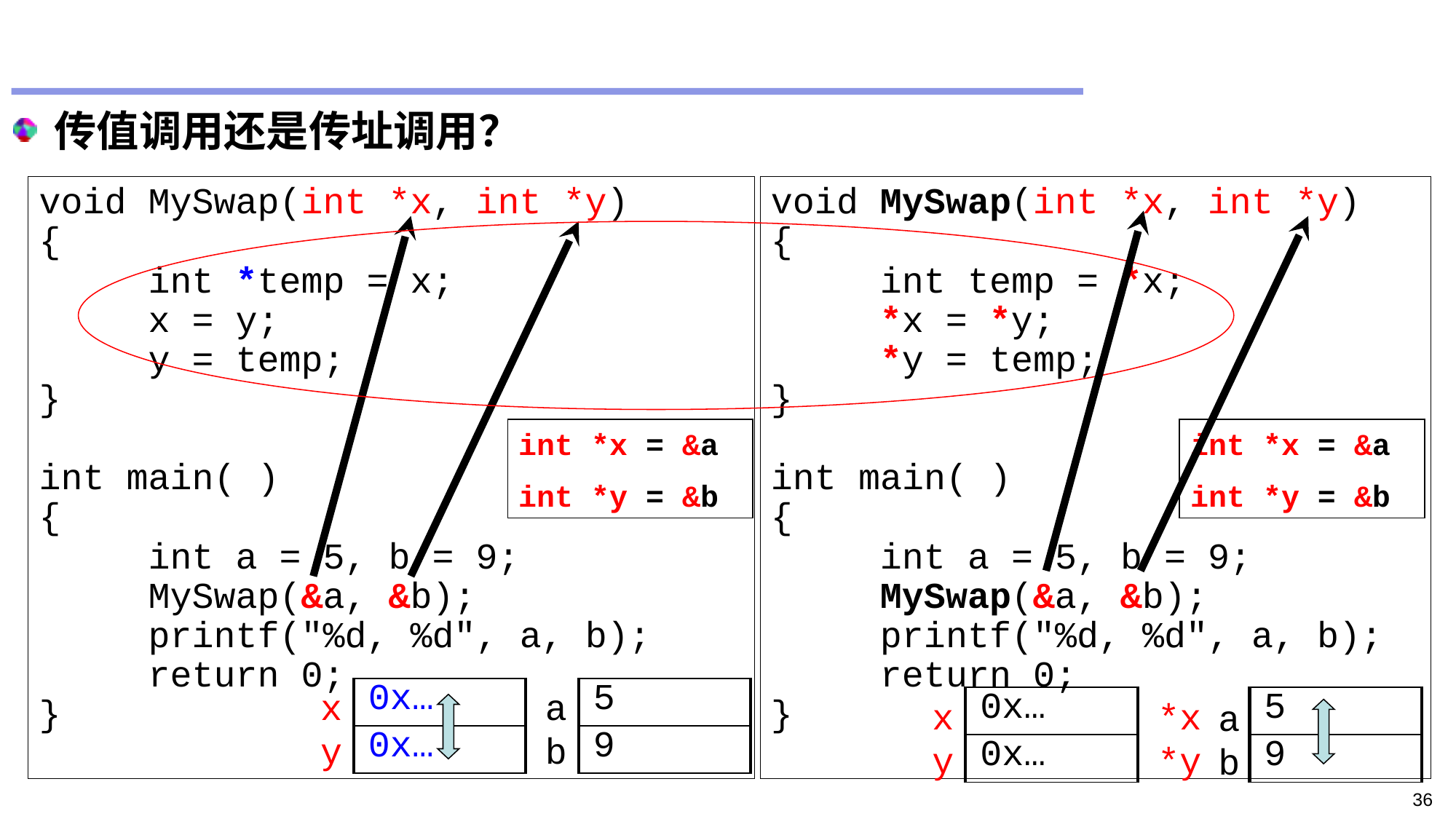

#
传值调用还是传址调用？

void MySwap(int *x, int *y)
{
	int *temp = x;
	x = y;
	y = temp;
}

int main( )
{
	int a = 5, b = 9;
	MySwap(&a, &b);
	printf("%d, %d", a, b);
	return 0;
}

void MySwap(int *x, int *y)
{
	int temp = *x;
	*x = *y;
	*y = temp;
}

int main( )
{
	int a = 5, b = 9;
	MySwap(&a, &b);
	printf("%d, %d", a, b);
	return 0;
}

int *x = &a
int *y = &b
int *x = &a
int *y = &b
| 0x… |
| --- |
| 0x… |
| 5 |
| --- |
| 9 |
x
y
a
b
| 0x… |
| --- |
| 0x… |
| 5 |
| --- |
| 9 |
x
y
*x
*y
a
b

36